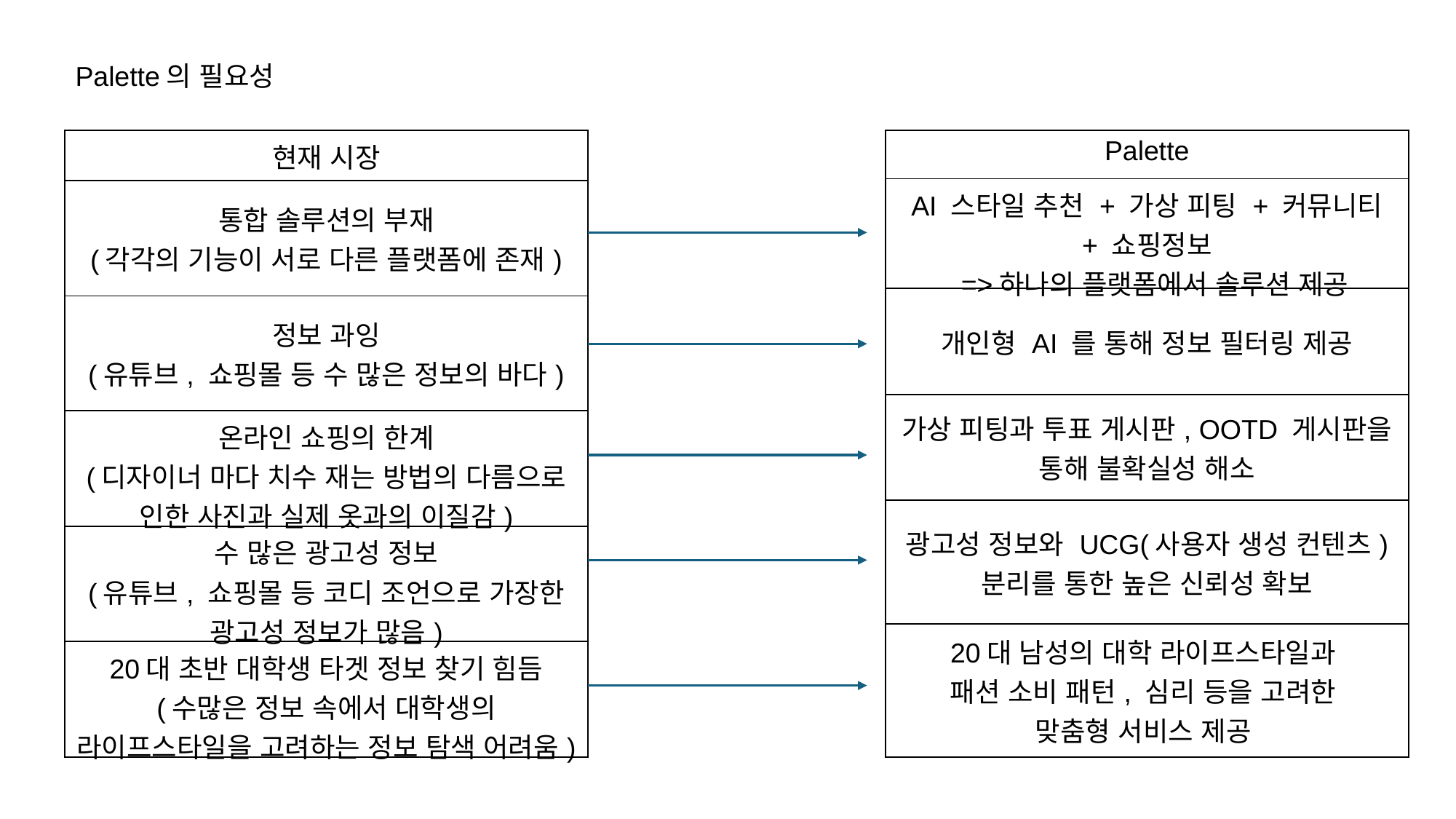

Palette의 필요성
| 현재 시장 |
| --- |
| 통합 솔루션의 부재 (각각의 기능이 서로 다른 플랫폼에 존재) |
| 정보 과잉 (유튜브, 쇼핑몰 등 수 많은 정보의 바다) |
| 온라인 쇼핑의 한계 (디자이너 마다 치수 재는 방법의 다름으로 인한 사진과 실제 옷과의 이질감) |
| 수 많은 광고성 정보 (유튜브, 쇼핑몰 등 코디 조언으로 가장한 광고성 정보가 많음) |
| 20대 초반 대학생 타겟 정보 찾기 힘듬 (수많은 정보 속에서 대학생의 라이프스타일을 고려하는 정보 탐색 어려움) |
| Palette |
| --- |
| AI 스타일 추천 + 가상 피팅 + 커뮤니티 + 쇼핑정보 =>하나의 플랫폼에서 솔루션 제공 |
| 개인형 AI 를 통해 정보 필터링 제공 |
| 가상 피팅과 투표 게시판, OOTD 게시판을 통해 불확실성 해소 |
| 광고성 정보와 UCG(사용자 생성 컨텐츠) 분리를 통한 높은 신뢰성 확보 |
| 20대 남성의 대학 라이프스타일과 패션 소비 패턴, 심리 등을 고려한 맞춤형 서비스 제공 |